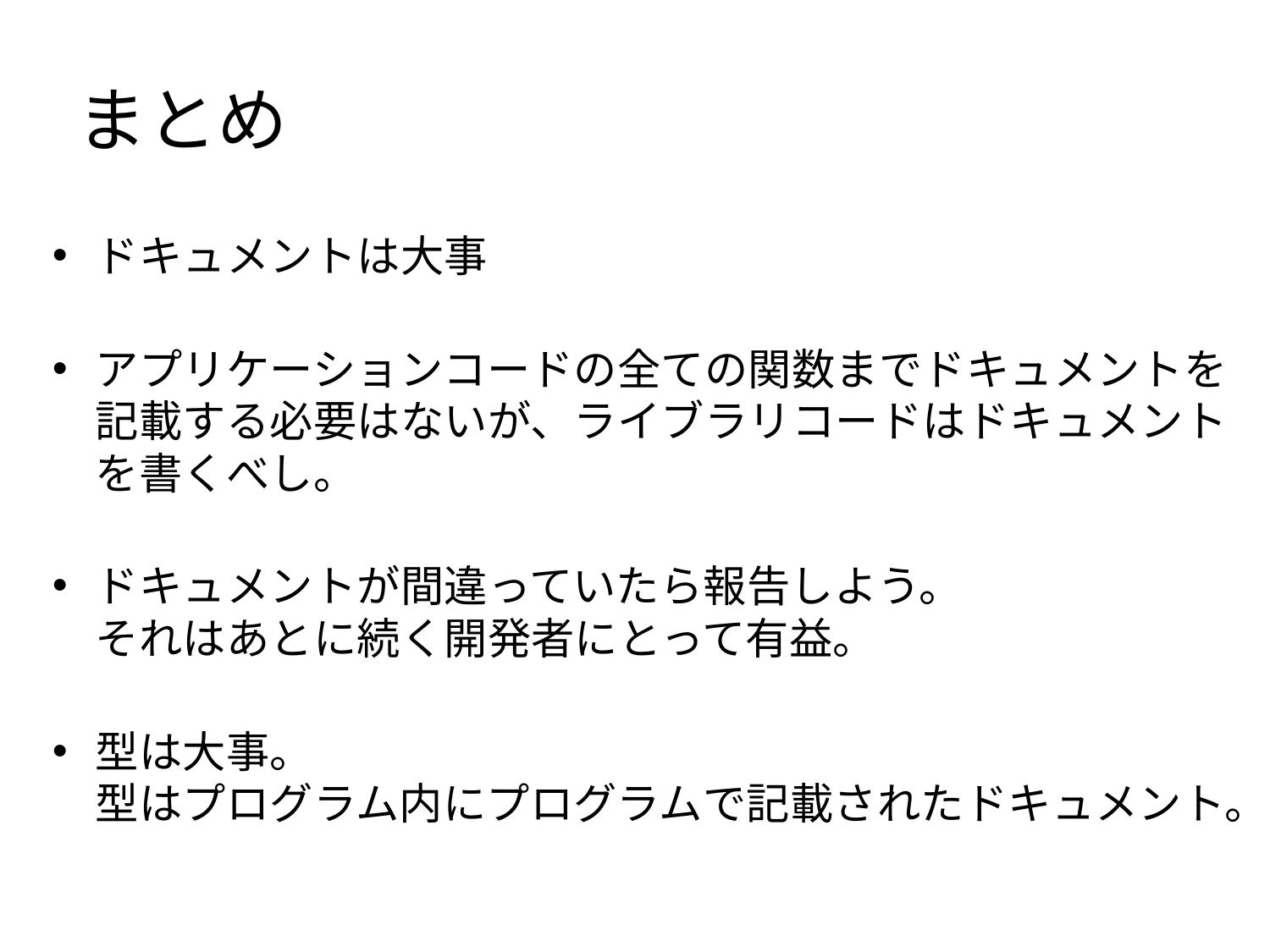

# まとめ
ドキュメントは大事
アプリケーションコードの全ての関数までドキュメントを記載する必要はないが、ライブラリコードはドキュメントを書くべし。
ドキュメントが間違っていたら報告しよう。
それはあとに続く開発者にとって有益。
型は大事。
型はプログラム内にプログラムで記載されたドキュメント。